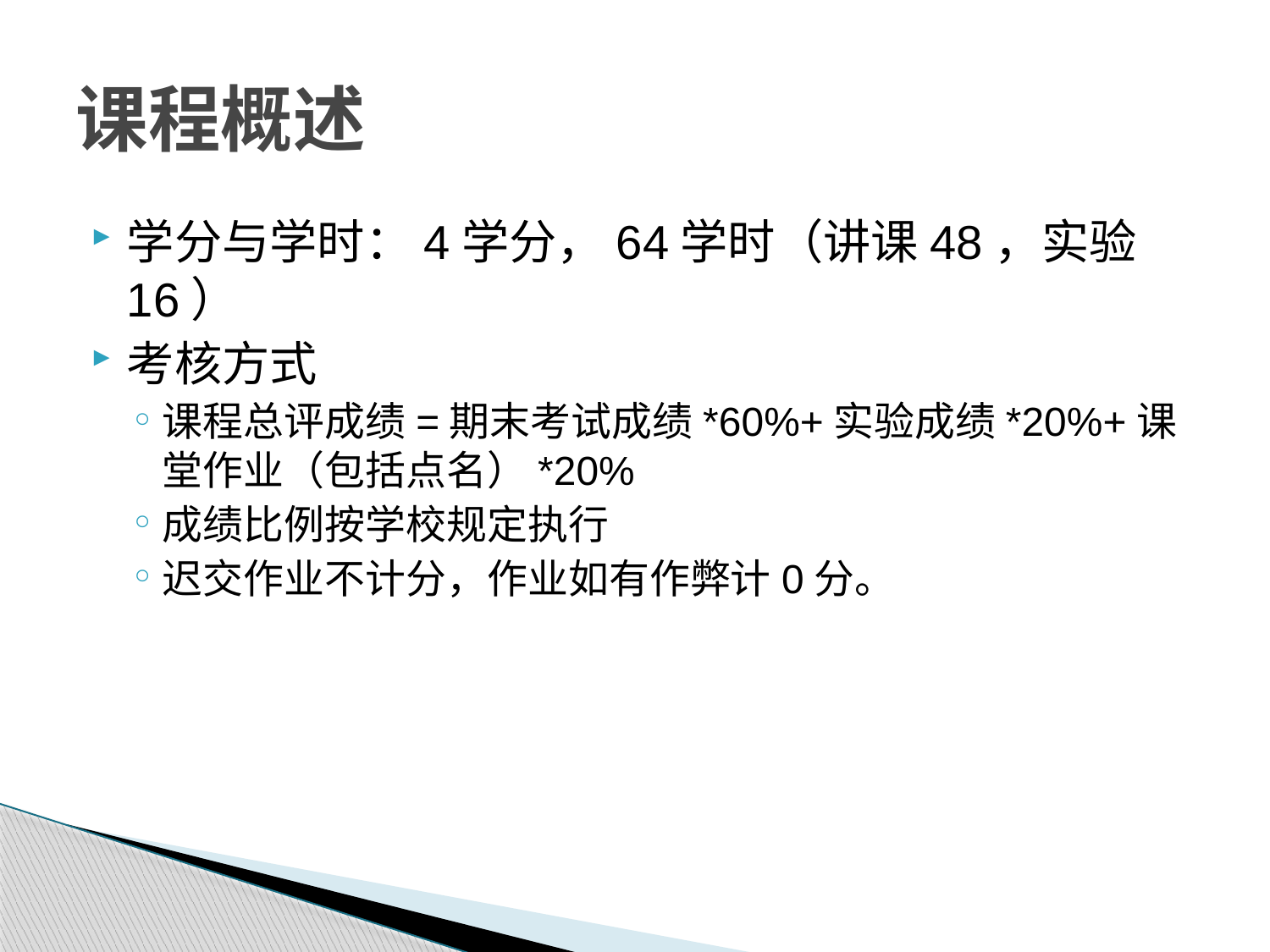

# 课程概述
学分与学时：4学分，64学时（讲课48，实验16）
考核方式
课程总评成绩=期末考试成绩*60%+实验成绩*20%+课堂作业（包括点名）*20%
成绩比例按学校规定执行
迟交作业不计分，作业如有作弊计0分。